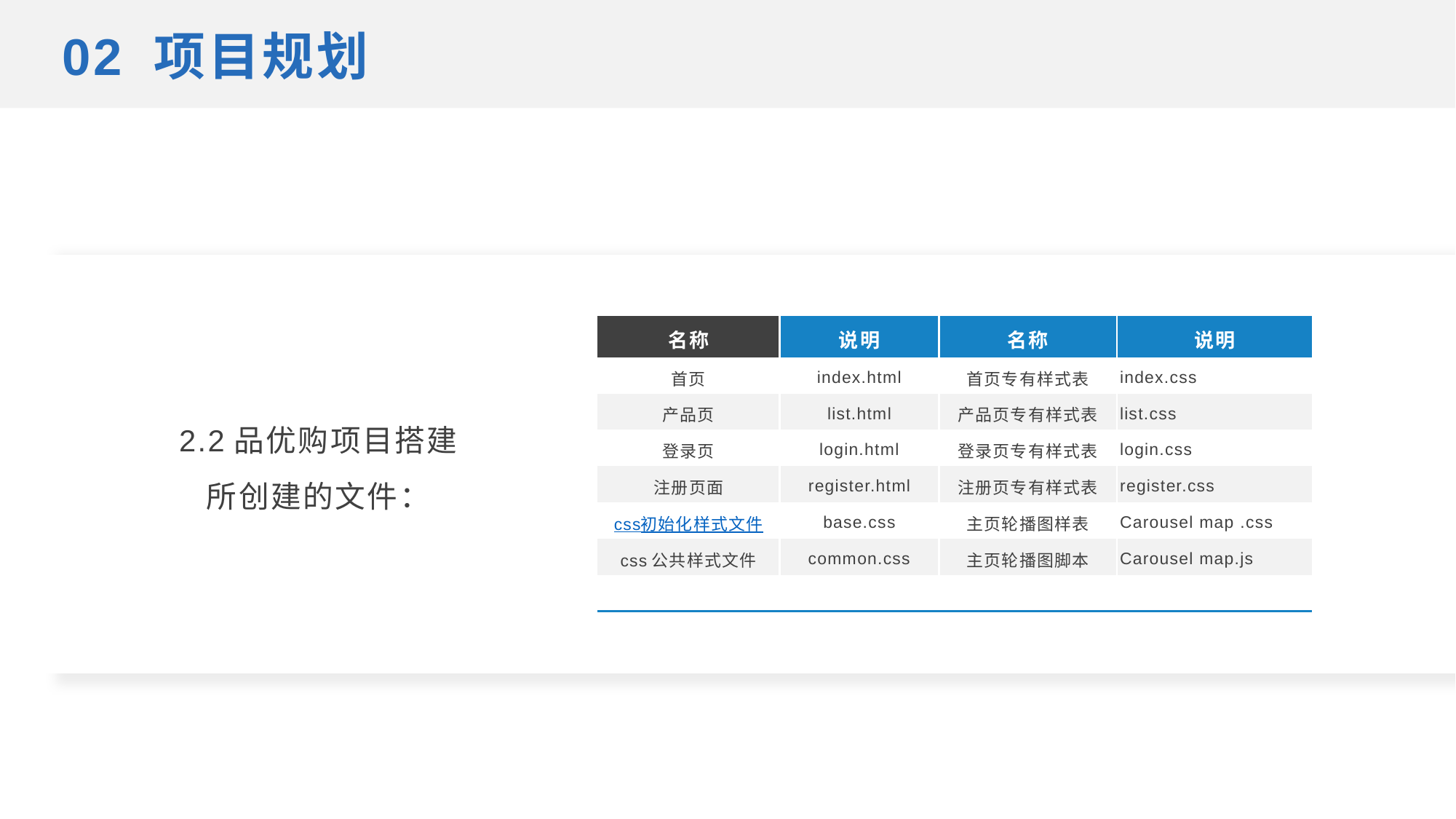

02 项目规划

| 名称 | 说明 | 名称 | 说明 |
| --- | --- | --- | --- |
| 首页 | index.html | 首页专有样式表 | index.css |
| 产品页 | list.html | 产品页专有样式表 | list.css |
| 登录页 | login.html | 登录页专有样式表 | login.css |
| 注册页面 | register.html | 注册页专有样式表 | register.css |
| css初始化样式文件 | base.css | 主页轮播图样表 | Carousel map .css |
| css公共样式文件 | common.css | 主页轮播图脚本 | Carousel map.js |
|  |  |  |  |
2.2品优购项目搭建
所创建的文件：